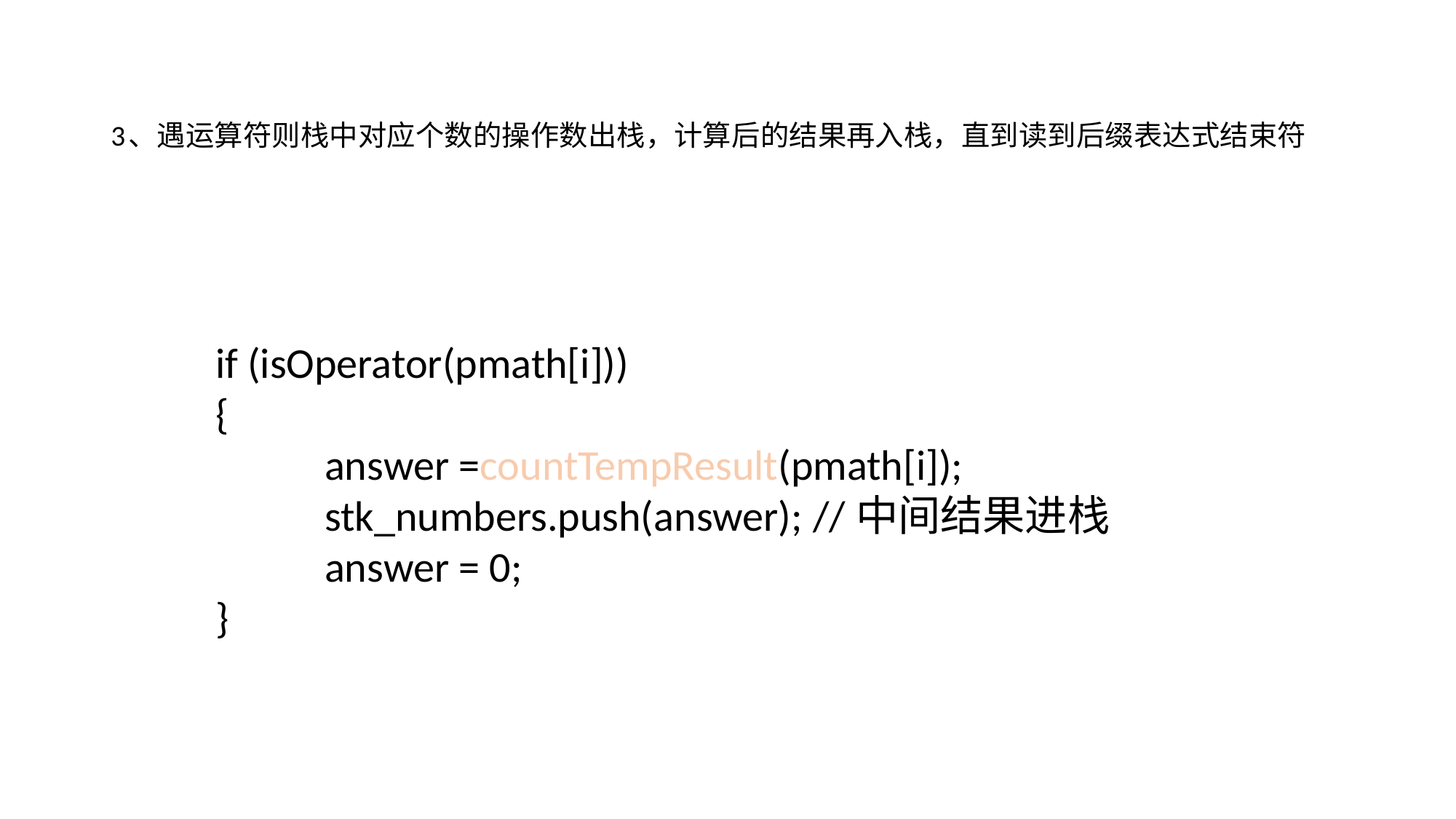

# 3、遇运算符则栈中对应个数的操作数出栈，计算后的结果再入栈，直到读到后缀表达式结束符
if (isOperator(pmath[i]))
{
	answer =countTempResult(pmath[i]);
	stk_numbers.push(answer); //中间结果进栈
	answer = 0;
}